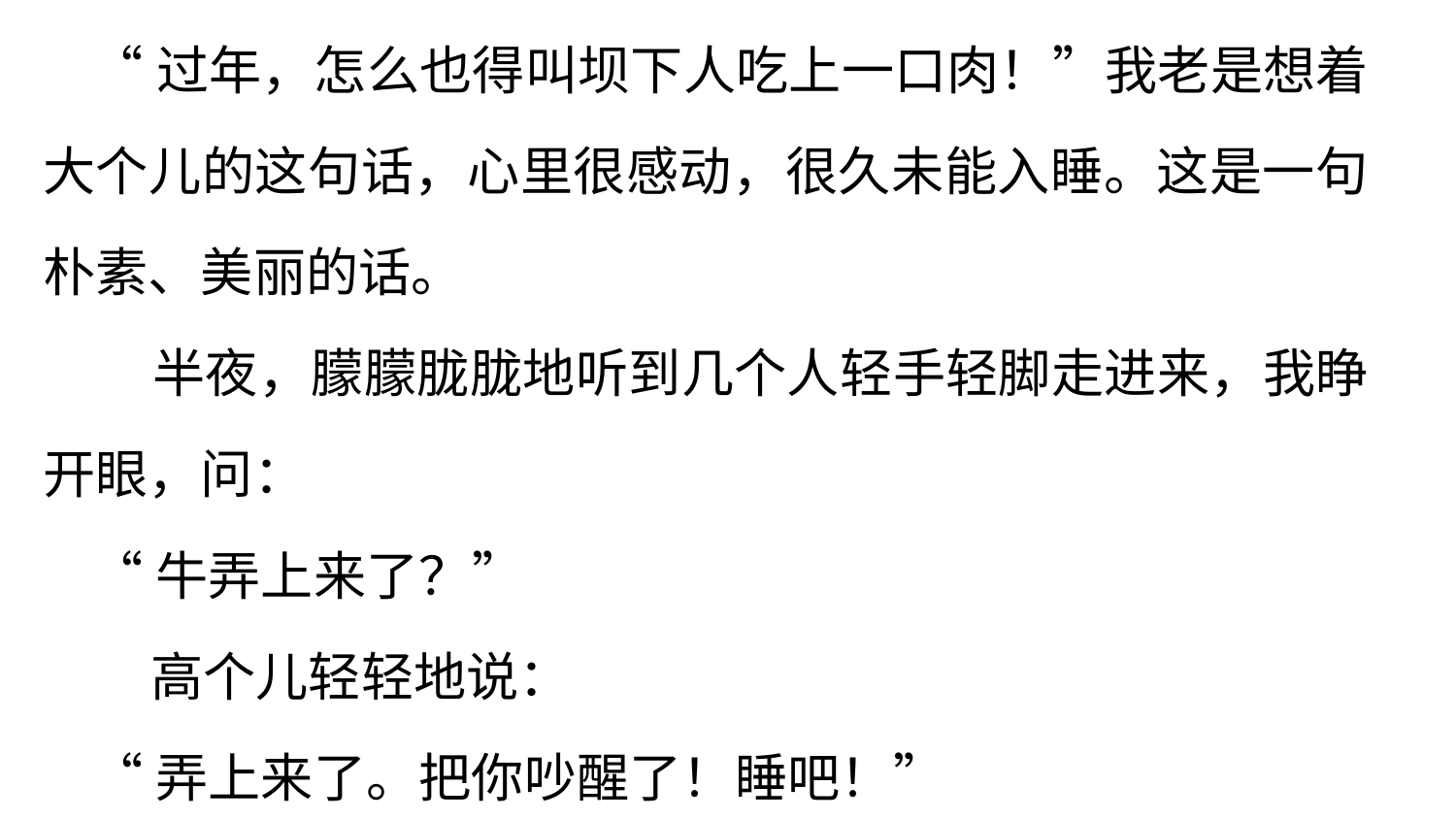

“过年，怎么也得叫坝下人吃上一口肉！”我老是想着大个儿的这句话，心里很感动，很久未能入睡。这是一句朴素、美丽的话。
        半夜，朦朦胧胧地听到几个人轻手轻脚走进来，我睁开眼，问：
    “牛弄上来了？”
        高个儿轻轻地说：
    “弄上来了。把你吵醒了！睡吧！”